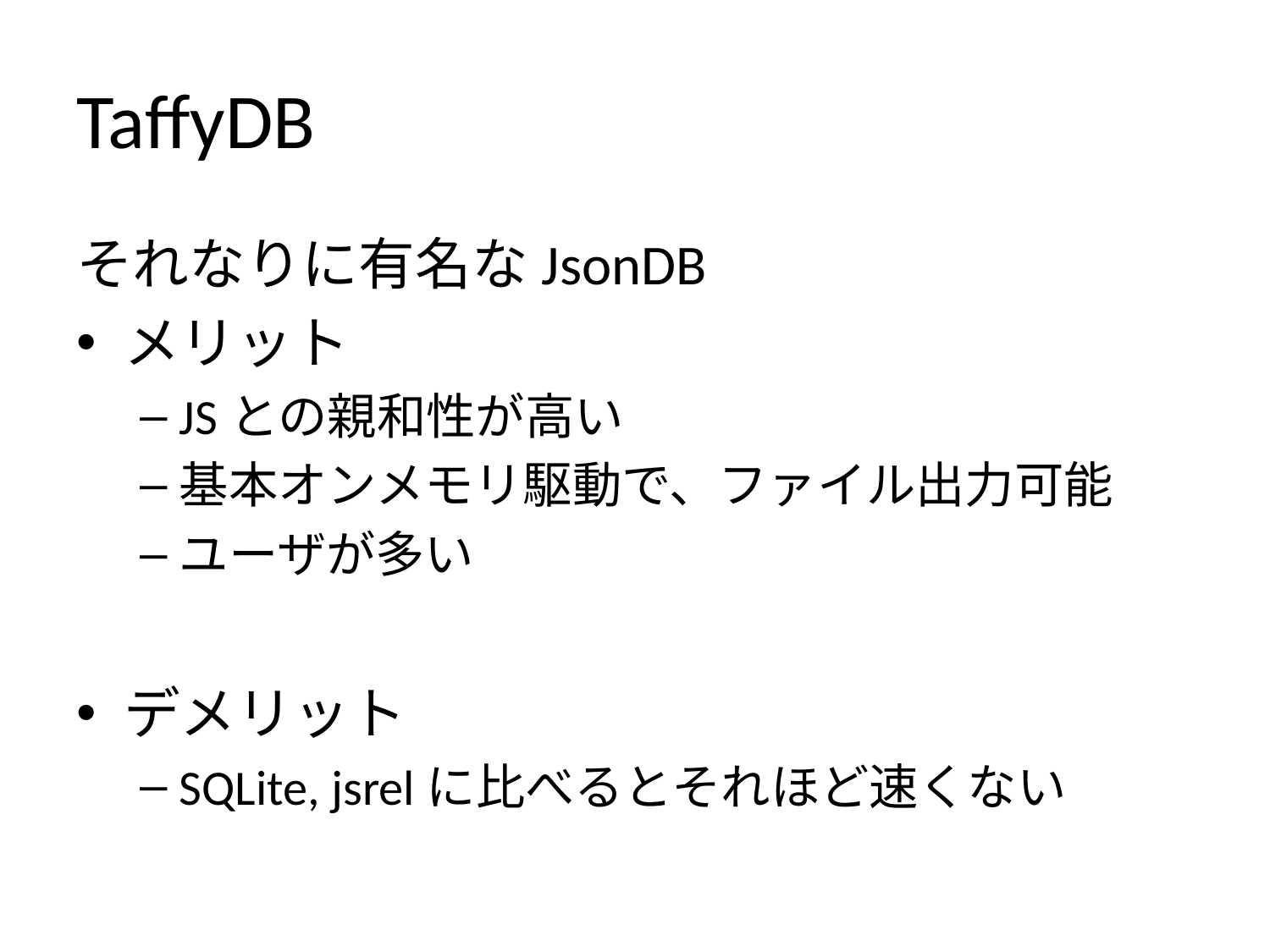

# TaffyDB
それなりに有名なJsonDB
メリット
JSとの親和性が高い
基本オンメモリ駆動で、ファイル出力可能
ユーザが多い

デメリット
SQLite, jsrelに比べるとそれほど速くない